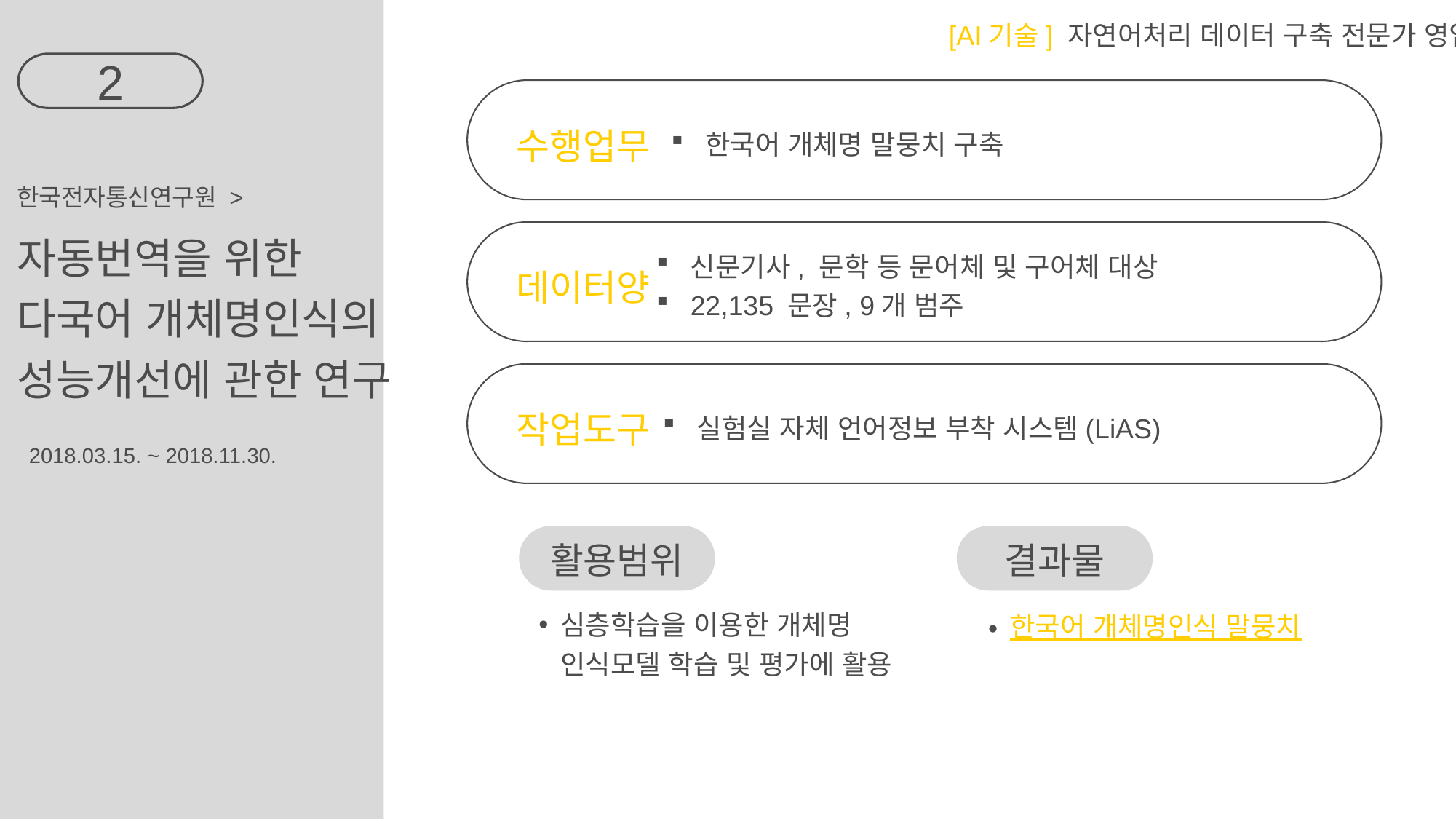

2

수행업무
한국어 개체명 말뭉치 구축

신문기사, 문학 등 문어체 및 구어체 대상
22,135 문장, 9개 범주
데이터양

작업도구
실험실 자체 언어정보 부착 시스템(LiAS)
한국전자통신연구원 >
자동번역을 위한
다국어 개체명인식의
성능개선에 관한 연구
2018.03.15. ~ 2018.11.30.
활용범위

심층학습을 이용한 개체명
인식모델 학습 및 평가에 활용
결과물

한국어 개체명인식 말뭉치